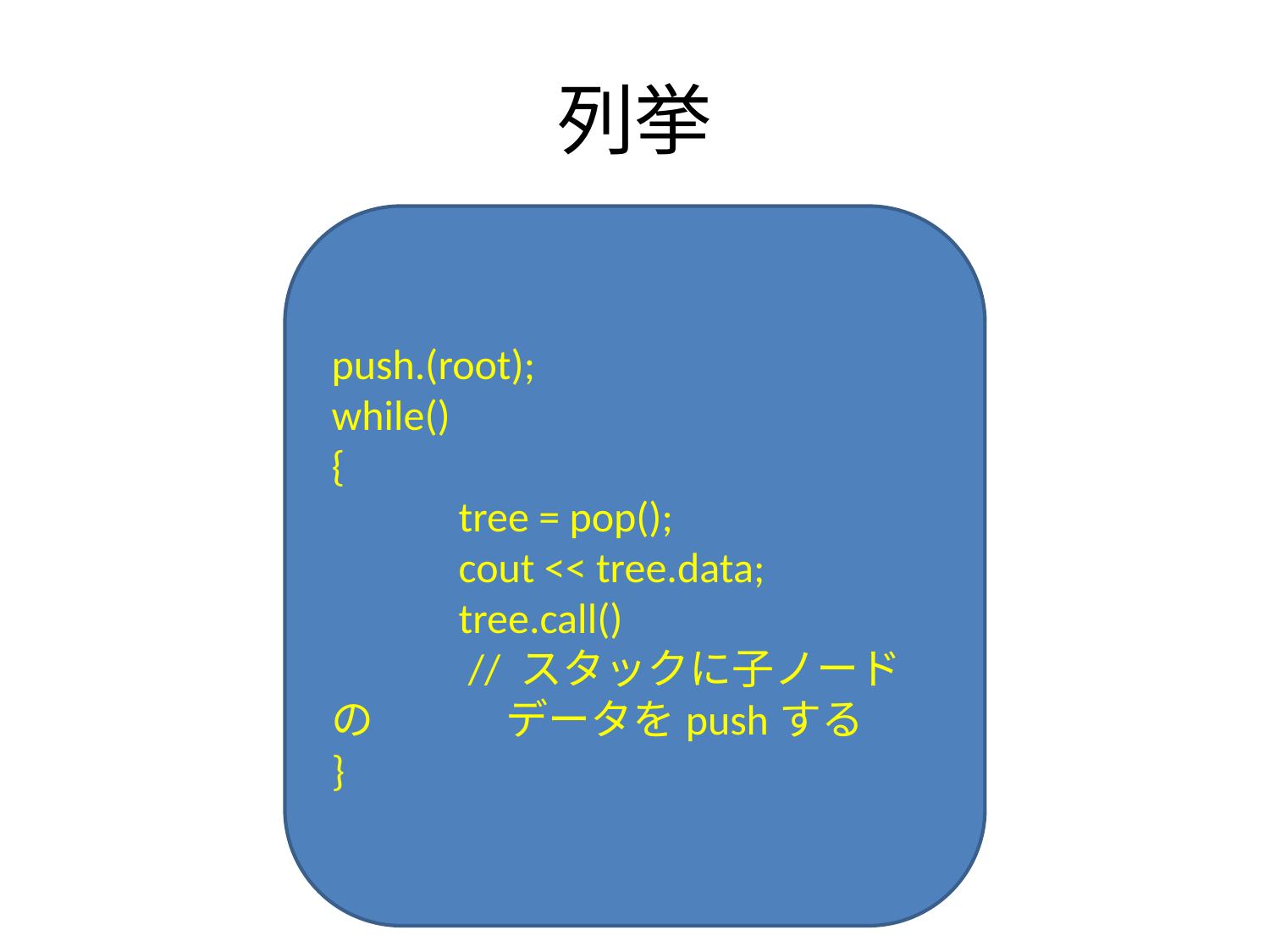

# 列挙
push.(root);
while()
{
	tree = pop();
	cout << tree.data;
	tree.call()
	 // スタックに子ノードの	     データをpushする
}